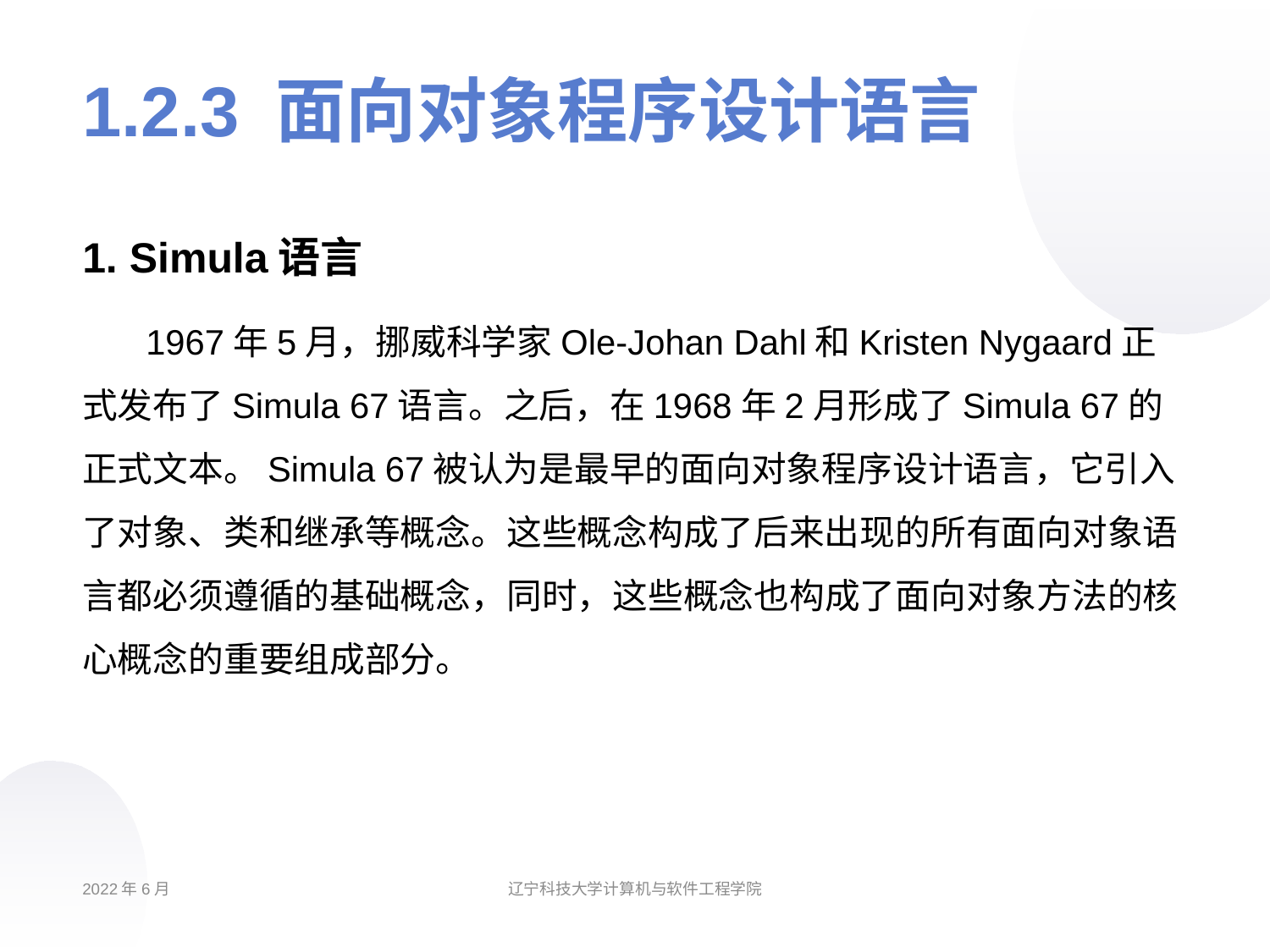

# 1.2.3 面向对象程序设计语言
1. Simula语言
1967年5月，挪威科学家Ole-Johan Dahl和Kristen Nygaard正式发布了Simula 67语言。之后，在1968年2月形成了Simula 67的正式文本。Simula 67被认为是最早的面向对象程序设计语言，它引入了对象、类和继承等概念。这些概念构成了后来出现的所有面向对象语言都必须遵循的基础概念，同时，这些概念也构成了面向对象方法的核心概念的重要组成部分。

2022年6月
辽宁科技大学计算机与软件工程学院
102